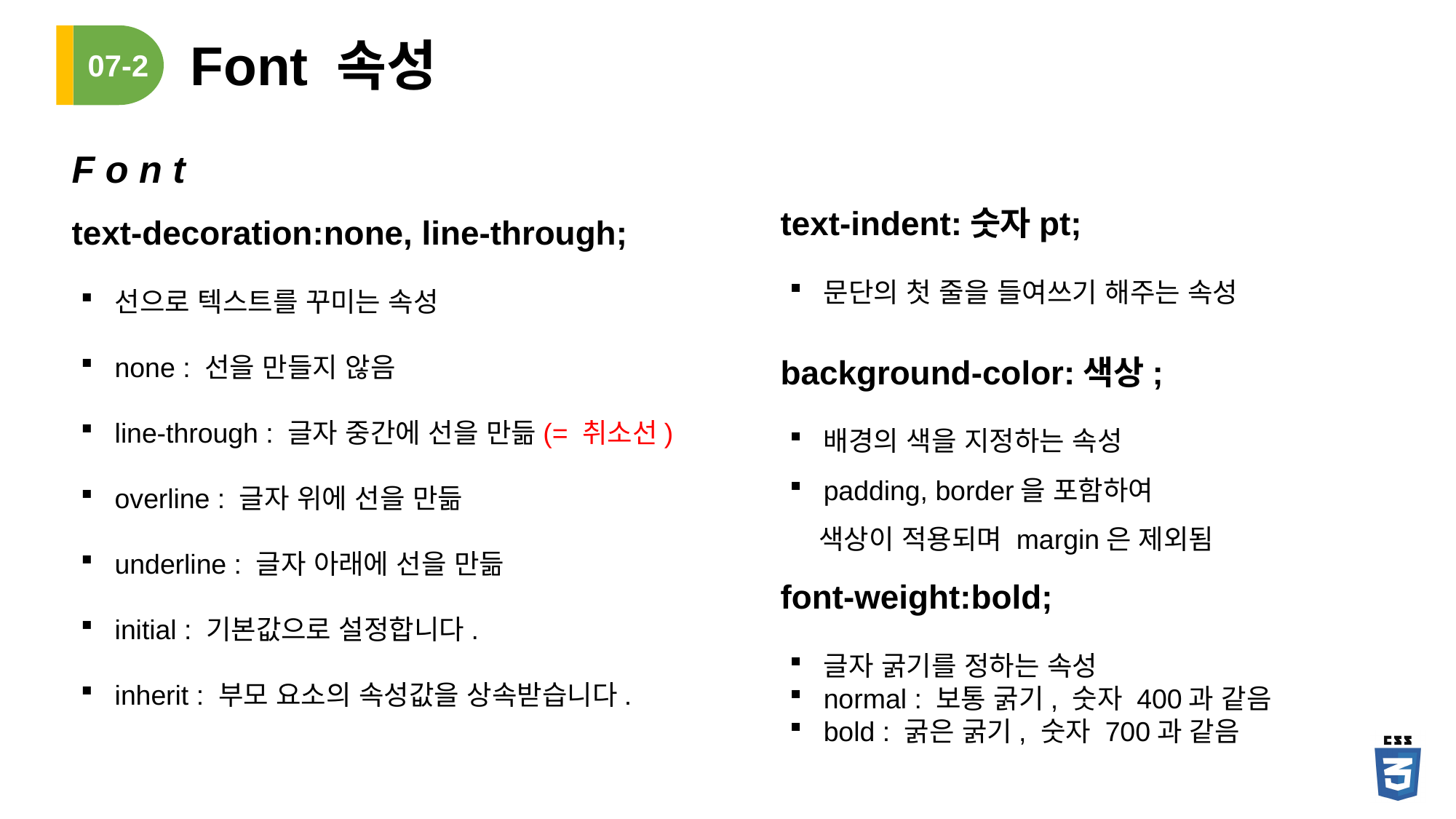

# Font 속성
07-2
F o n t
text-indent:숫자pt;

문단의 첫 줄을 들여쓰기 해주는 속성

text-decoration:none, line-through;

선으로 텍스트를 꾸미는 속성

none : 선을 만들지 않음

line-through : 글자 중간에 선을 만듦(= 취소선)

overline : 글자 위에 선을 만듦

underline : 글자 아래에 선을 만듦

initial : 기본값으로 설정합니다.

inherit : 부모 요소의 속성값을 상속받습니다.
background-color:색상;

배경의 색을 지정하는 속성
padding, border을 포함하여
   색상이 적용되며 margin은 제외됨
font-weight:bold;

글자 굵기를 정하는 속성
normal : 보통 굵기, 숫자 400과 같음
bold : 굵은 굵기, 숫자 700과 같음